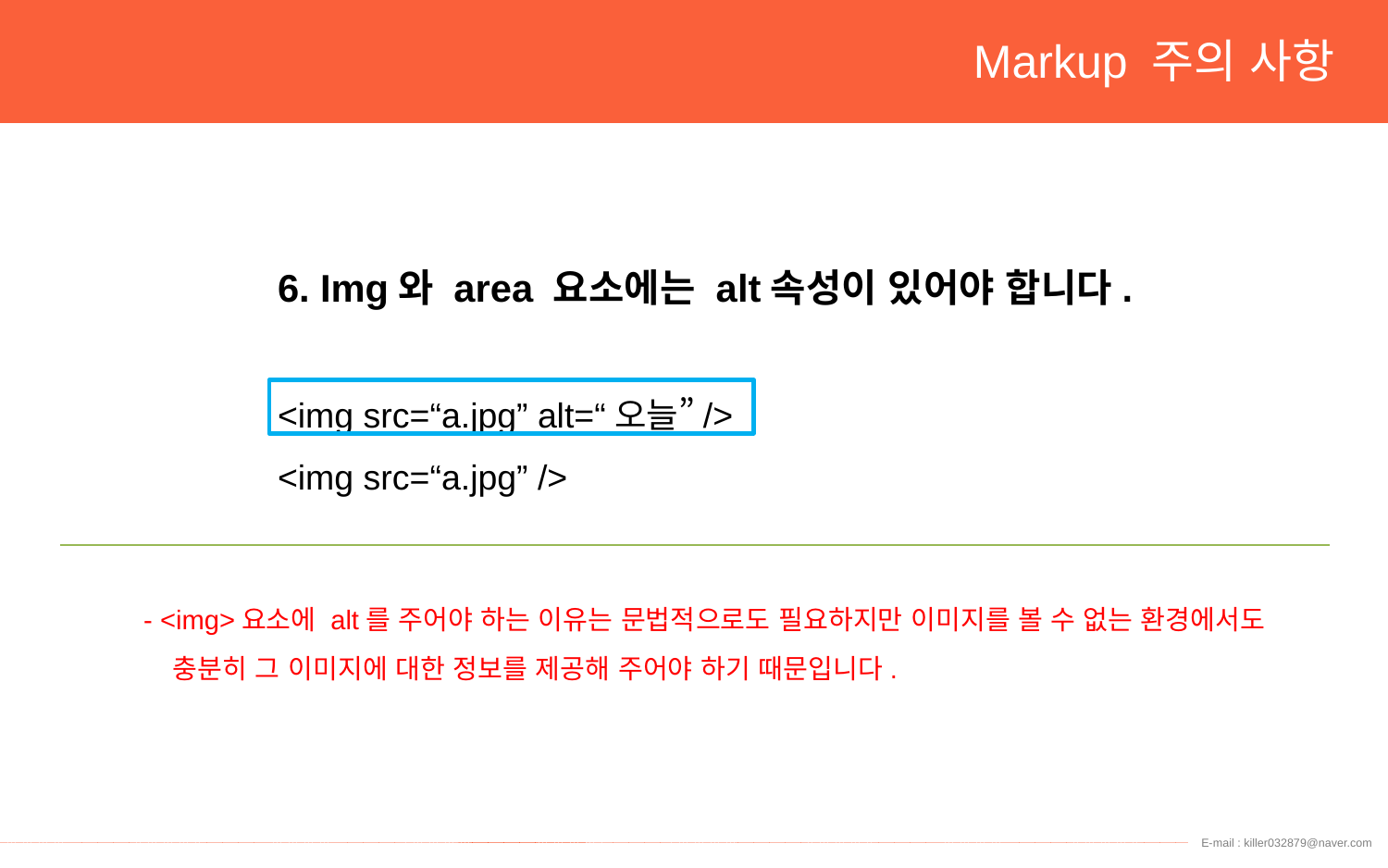

Markup 주의 사항
6. Img와 area 요소에는 alt속성이 있어야 합니다.

<img src=“a.jpg” alt=“오늘”/>
<img src=“a.jpg” />

- <img>요소에 alt를 주어야 하는 이유는 문법적으로도 필요하지만 이미지를 볼 수 없는 환경에서도
   충분히 그 이미지에 대한 정보를 제공해 주어야 하기 때문입니다.